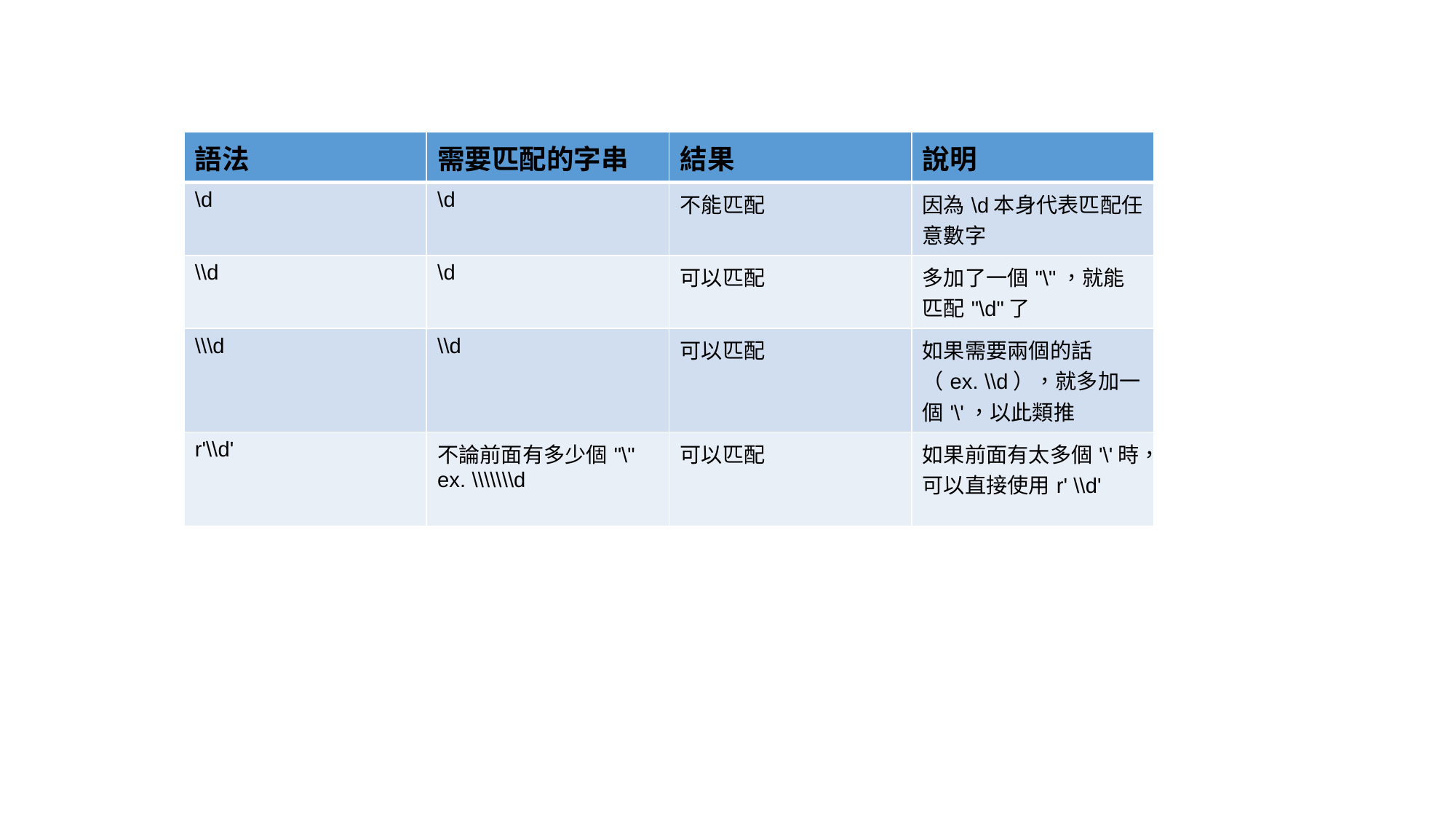

| 語法 | 需要匹配的字串 | 結果 | 說明 |
| --- | --- | --- | --- |
| \d | \d | 不能匹配 | 因為\d本身代表匹配任意數字 |
| \\d | \d | 可以匹配 | 多加了一個"\"，就能匹配"\d"了 |
| \\\d | \\d | 可以匹配 | 如果需要兩個的話（ex. \\d），就多加一個'\'，以此類推 |
| r'\\d' | 不論前面有多少個"\" ex. \\\\\\\d | 可以匹配 | 如果前面有太多個'\'時，可以直接使用r' \\d' |